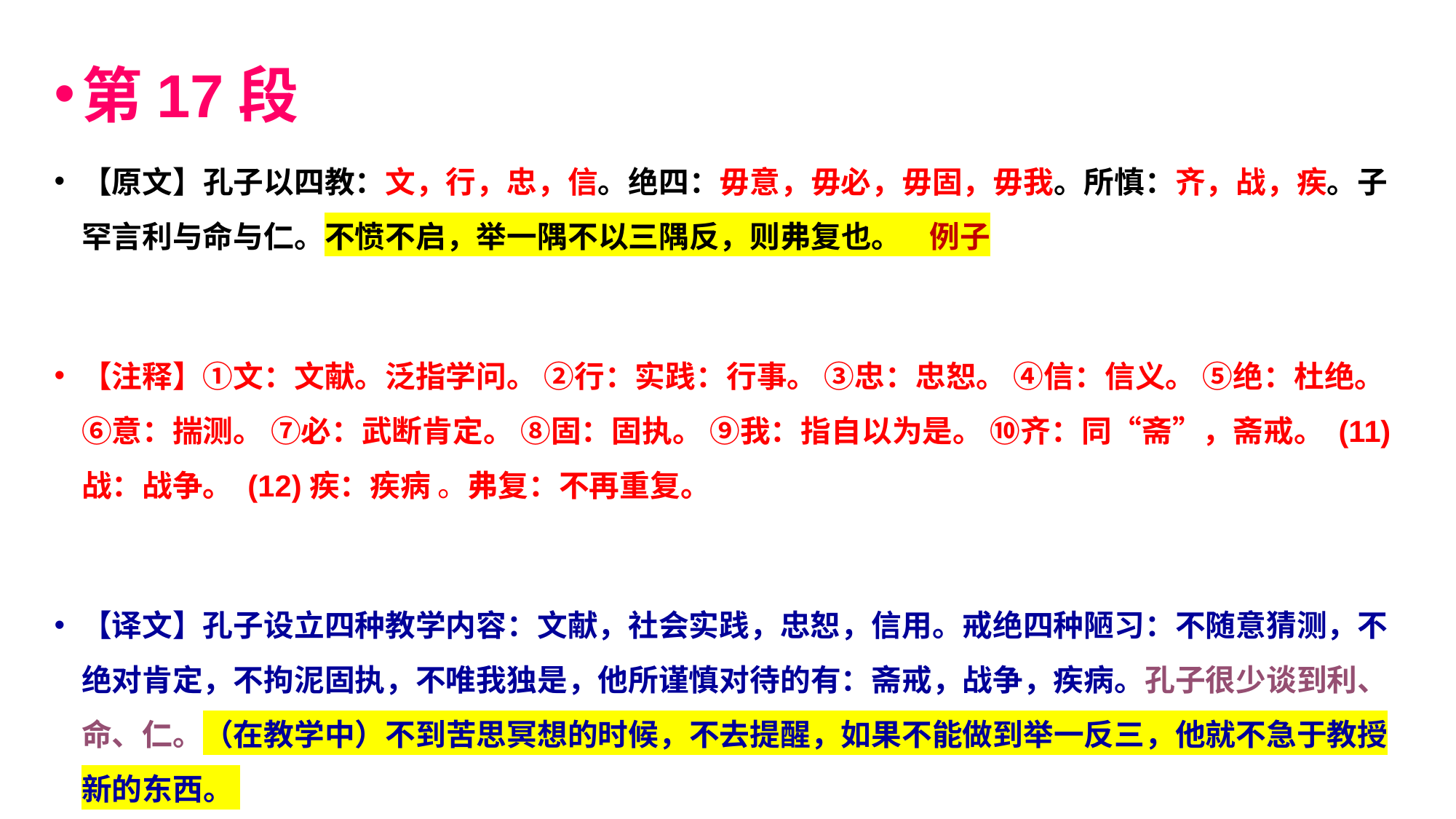

第17段
【原文】孔子以四教：文，行，忠，信。绝四：毋意，毋必，毋固，毋我。所慎：齐，战，疾。子罕言利与命与仁。不愤不启，举一隅不以三隅反，则弗复也。    例子

【注释】①文：文献。泛指学问。 ②行：实践：行事。 ③忠：忠恕。 ④信：信义。 ⑤绝：杜绝。 ⑥意：揣测。 ⑦必：武断肯定。 ⑧固：固执。 ⑨我：指自以为是。 ⑩齐：同“斋”，斋戒。 (11)战：战争。 (12)疾：疾病 。弗复：不再重复。

【译文】孔子设立四种教学内容：文献，社会实践，忠恕，信用。戒绝四种陋习：不随意猜测，不绝对肯定，不拘泥固执，不唯我独是，他所谨慎对待的有：斋戒，战争，疾病。孔子很少谈到利、命、仁。（在教学中）不到苦思冥想的时候，不去提醒，如果不能做到举一反三，他就不急于教授新的东西。